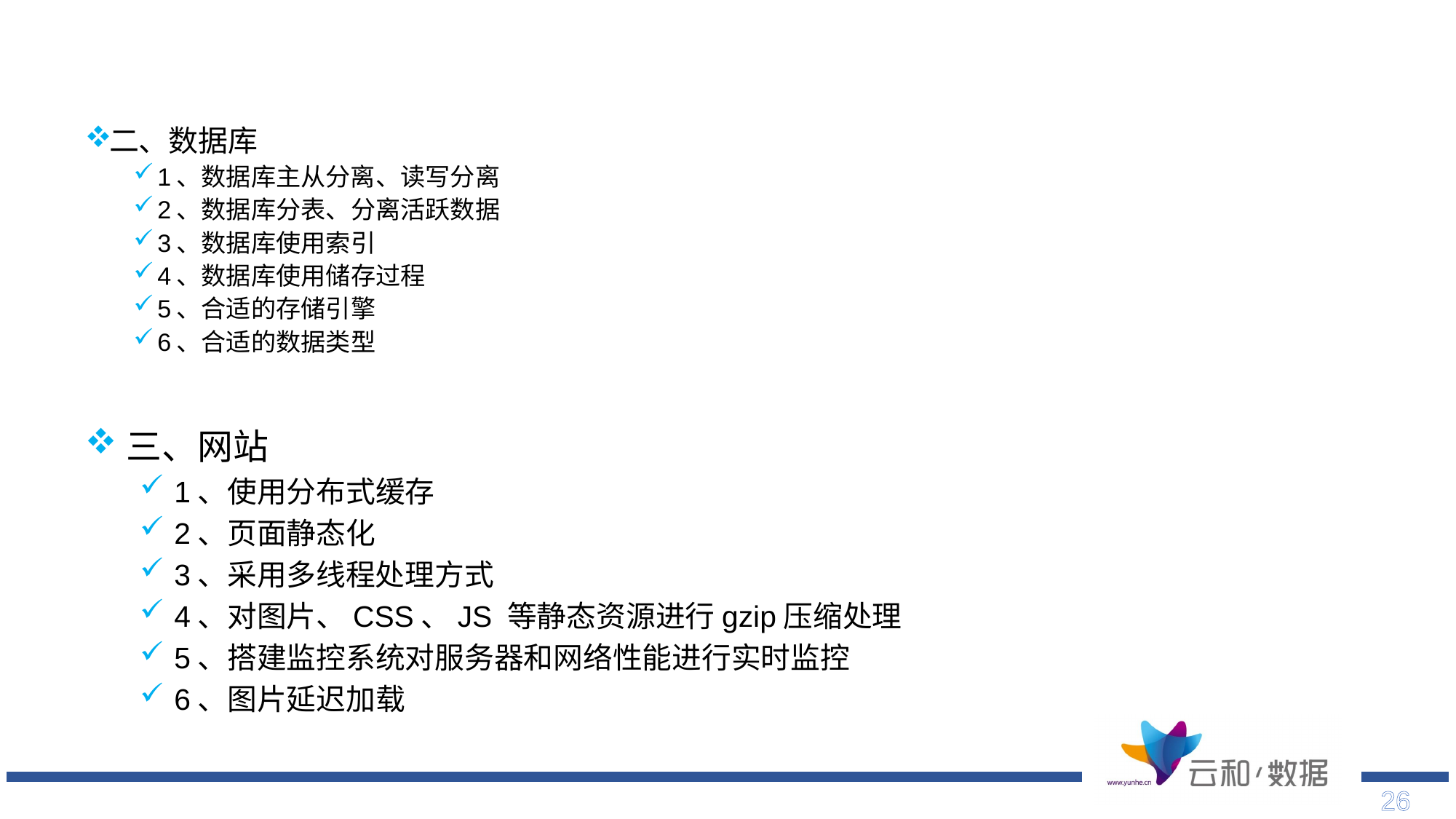

二、数据库
1、数据库主从分离、读写分离
2、数据库分表、分离活跃数据
3、数据库使用索引
4、数据库使用储存过程
5、合适的存储引擎
6、合适的数据类型

三、网站
1、使用分布式缓存
2、页面静态化
3、采用多线程处理方式
4、对图片、CSS、JS 等静态资源进行gzip压缩处理
5、搭建监控系统对服务器和网络性能进行实时监控
6、图片延迟加载